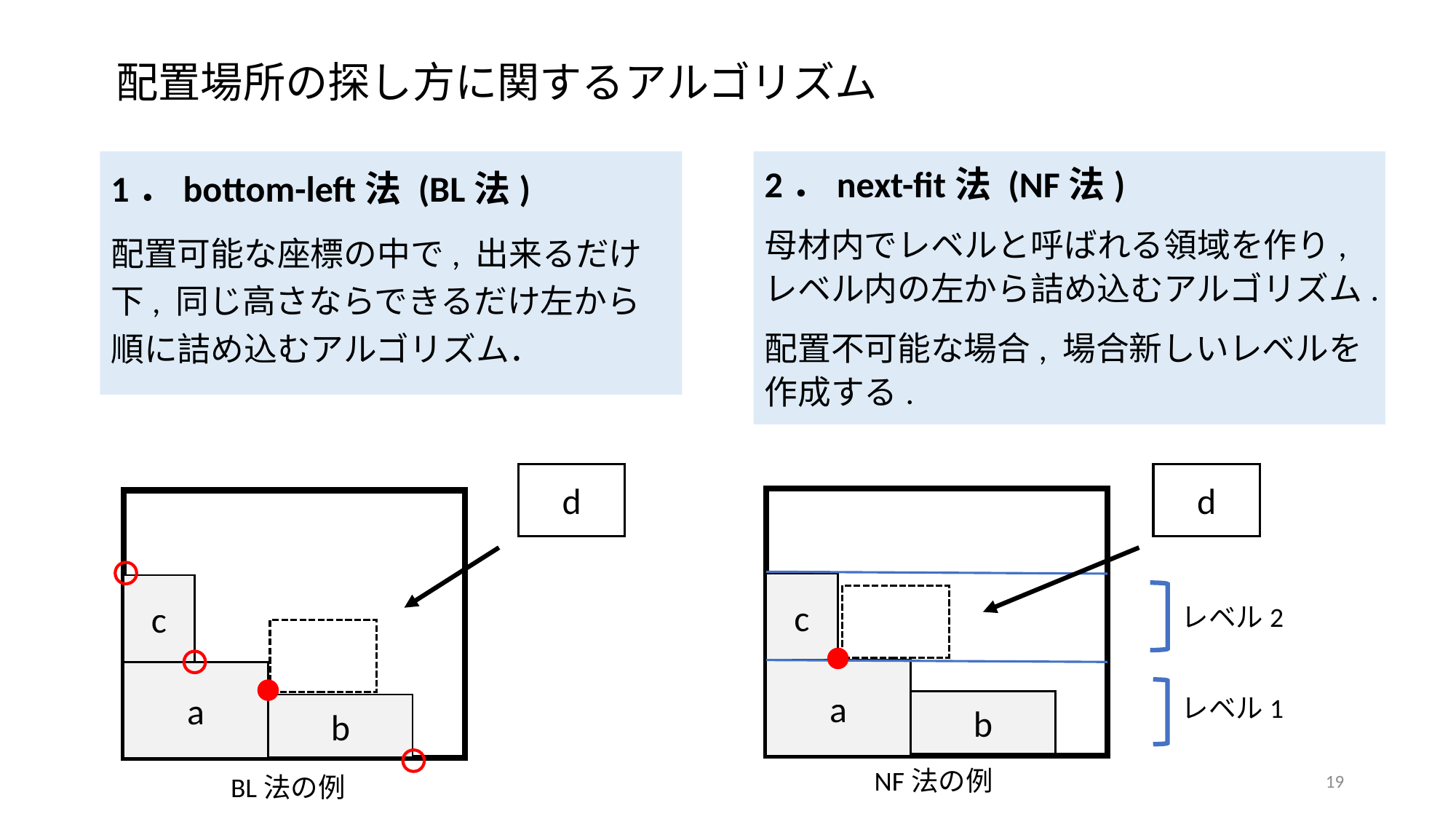

配置場所の探し方に関するアルゴリズム
2．next-fit法 (NF法)
母材内でレベルと呼ばれる領域を作り, レベル内の左から詰め込むアルゴリズム.
配置不可能な場合, 場合新しいレベルを作成する.
1．bottom-left法 (BL法)
配置可能な座標の中で, 出来るだけ下, 同じ高さならできるだけ左から順に詰め込むアルゴリズム．
d
d

c
c

レベル2

a
a

レベル1
b
b

NF法の例
19
BL法の例